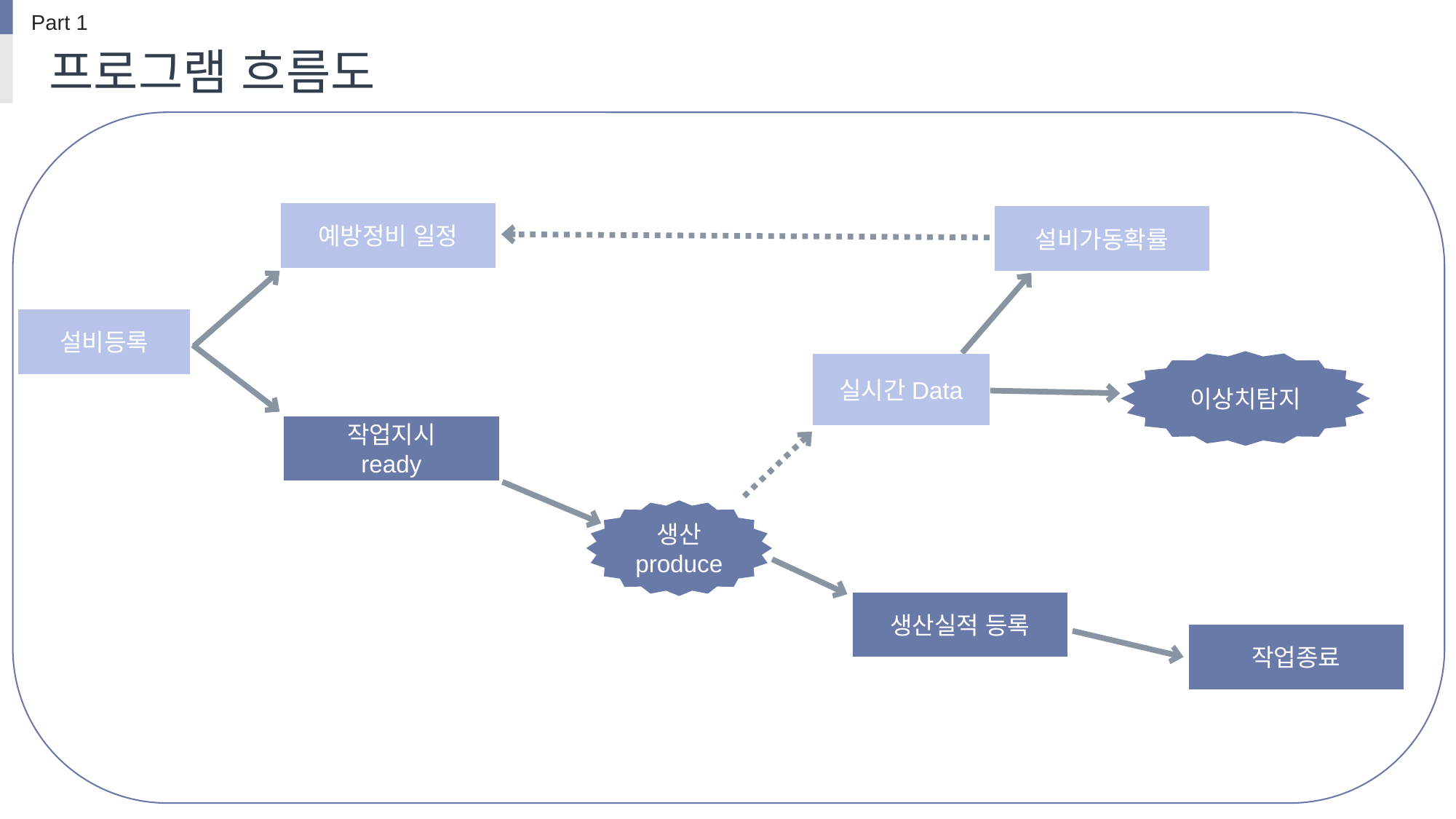

Part 1

프로그램 흐름도

예방정비 일정
설비가동확률

설비등록

이상치탐지
실시간Data

작업지시
ready

생산
produce

생산실적 등록

작업종료